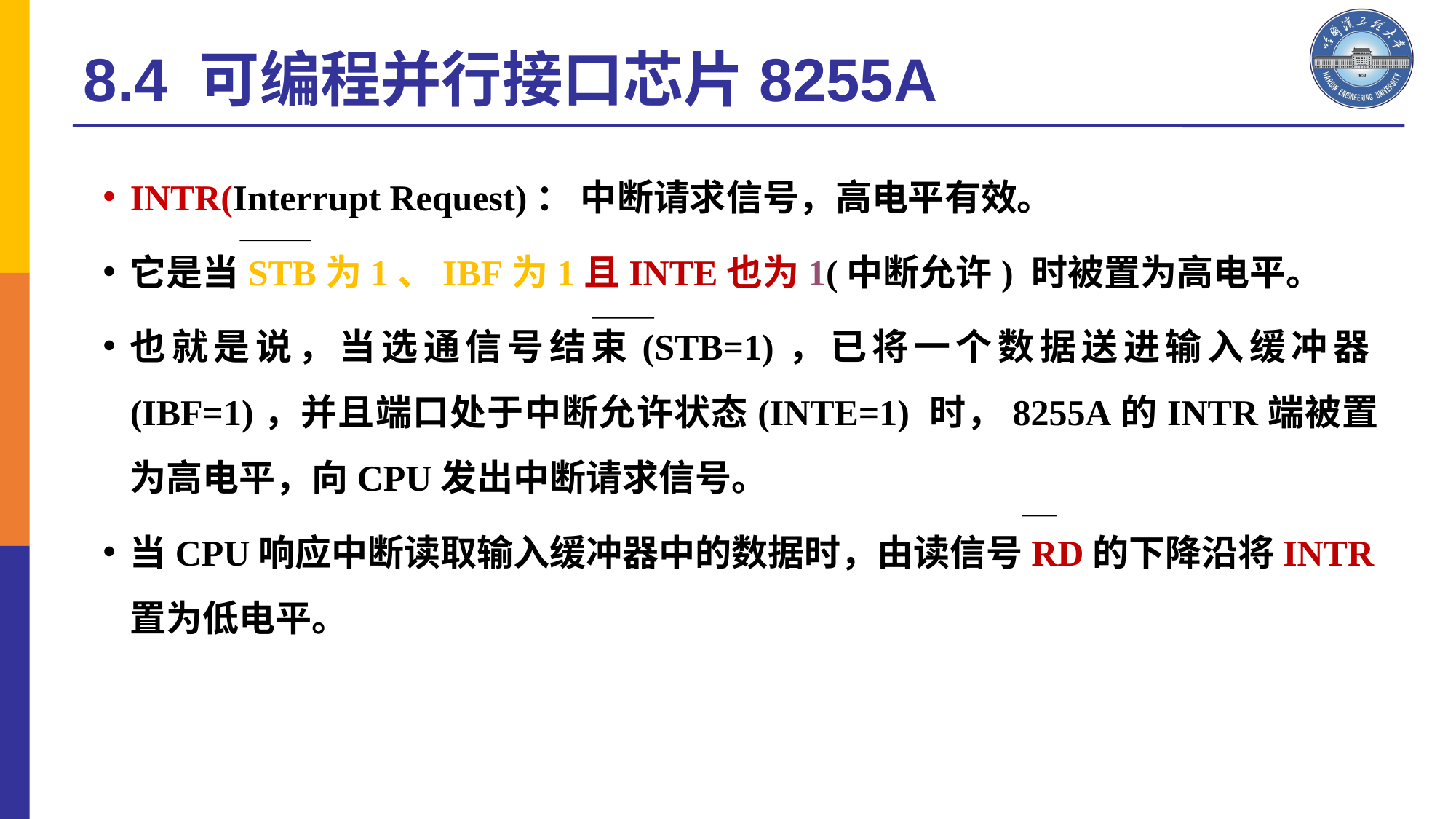

8.4 可编程并行接口芯片8255A
INTR(Interrupt Request)： 中断请求信号，高电平有效。
它是当STB为1、IBF为1且INTE也为1(中断允许) 时被置为高电平。
也就是说，当选通信号结束(STB=1)，已将一个数据送进输入缓冲器(IBF=1)，并且端口处于中断允许状态(INTE=1) 时，8255A的INTR端被置为高电平，向CPU发出中断请求信号。
当CPU响应中断读取输入缓冲器中的数据时，由读信号RD的下降沿将INTR置为低电平。